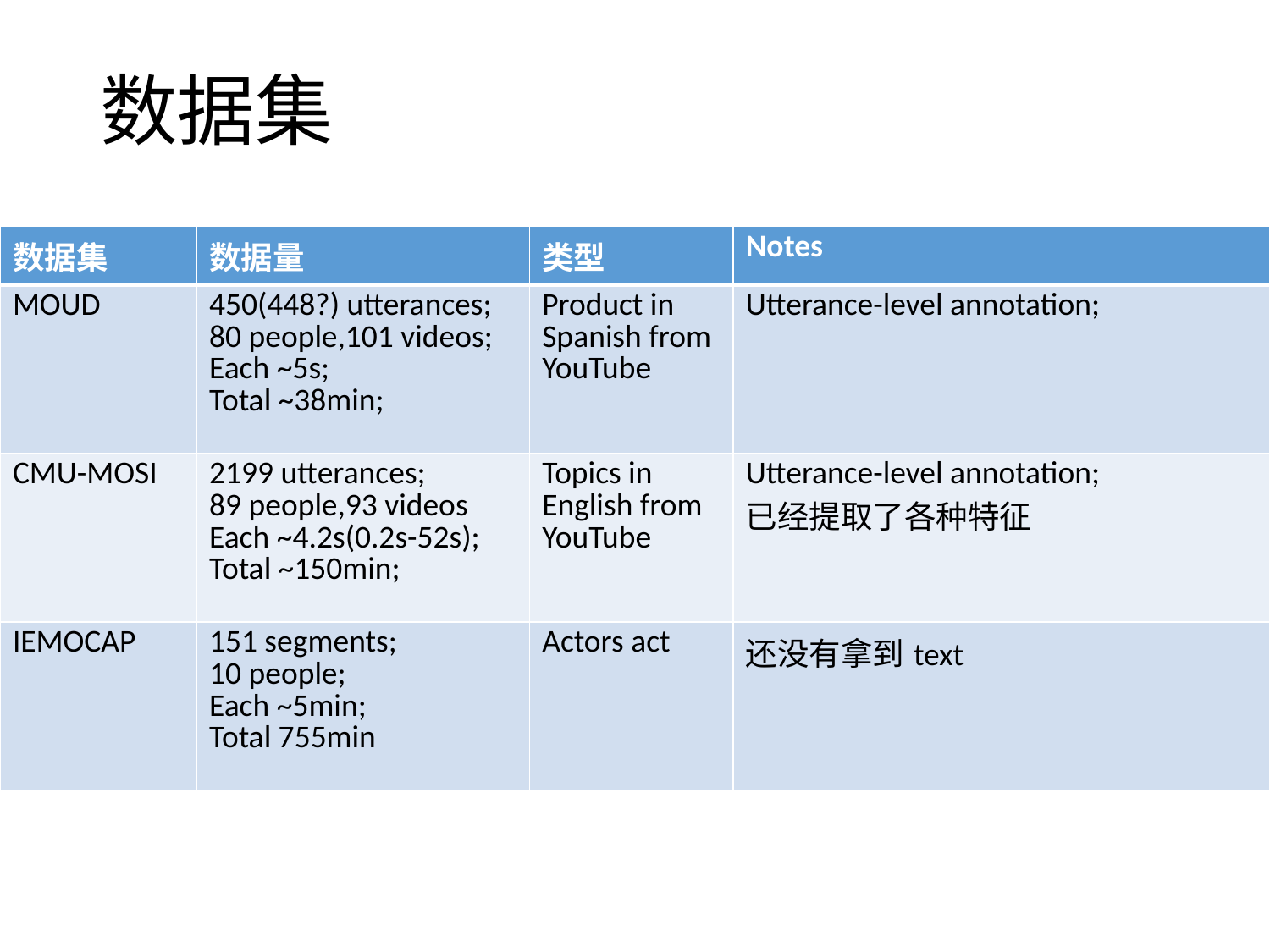

# 数据集
| 数据集 | 数据量 | 类型 | Notes |
| --- | --- | --- | --- |
| MOUD | 450(448?) utterances; 80 people,101 videos; Each ~5s; Total ~38min; | Product in Spanish from YouTube | Utterance-level annotation; |
| CMU-MOSI | 2199 utterances; 89 people,93 videos Each ~4.2s(0.2s-52s); Total ~150min; | Topics in English from YouTube | Utterance-level annotation; 已经提取了各种特征 |
| IEMOCAP | 151 segments; 10 people; Each ~5min; Total 755min | Actors act | 还没有拿到text |